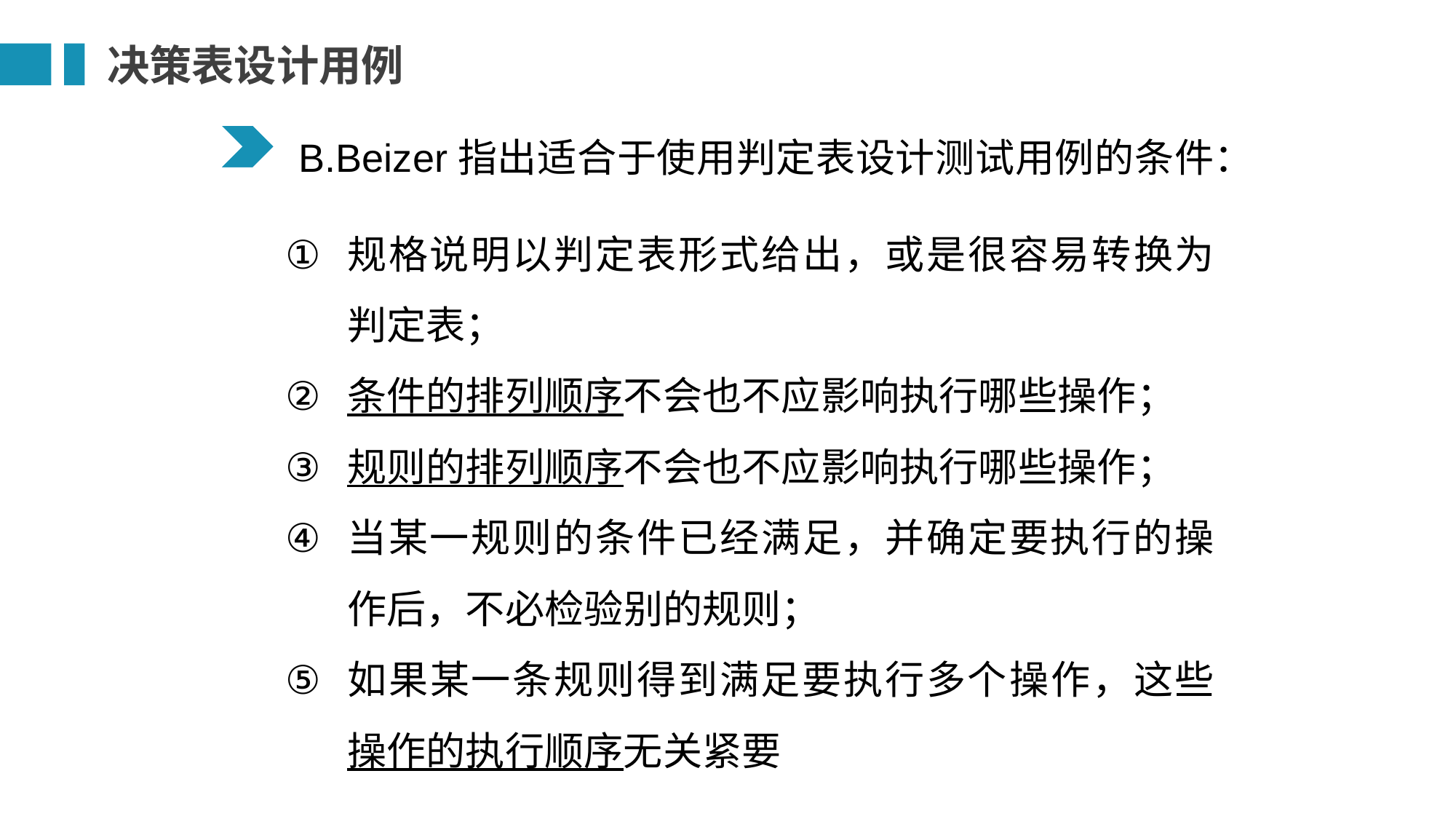

决策表设计用例

B.Beizer指出适合于使用判定表设计测试用例的条件：

规格说明以判定表形式给出，或是很容易转换为判定表；
条件的排列顺序不会也不应影响执行哪些操作；
规则的排列顺序不会也不应影响执行哪些操作；
当某一规则的条件已经满足，并确定要执行的操作后，不必检验别的规则；
如果某一条规则得到满足要执行多个操作，这些操作的执行顺序无关紧要
88